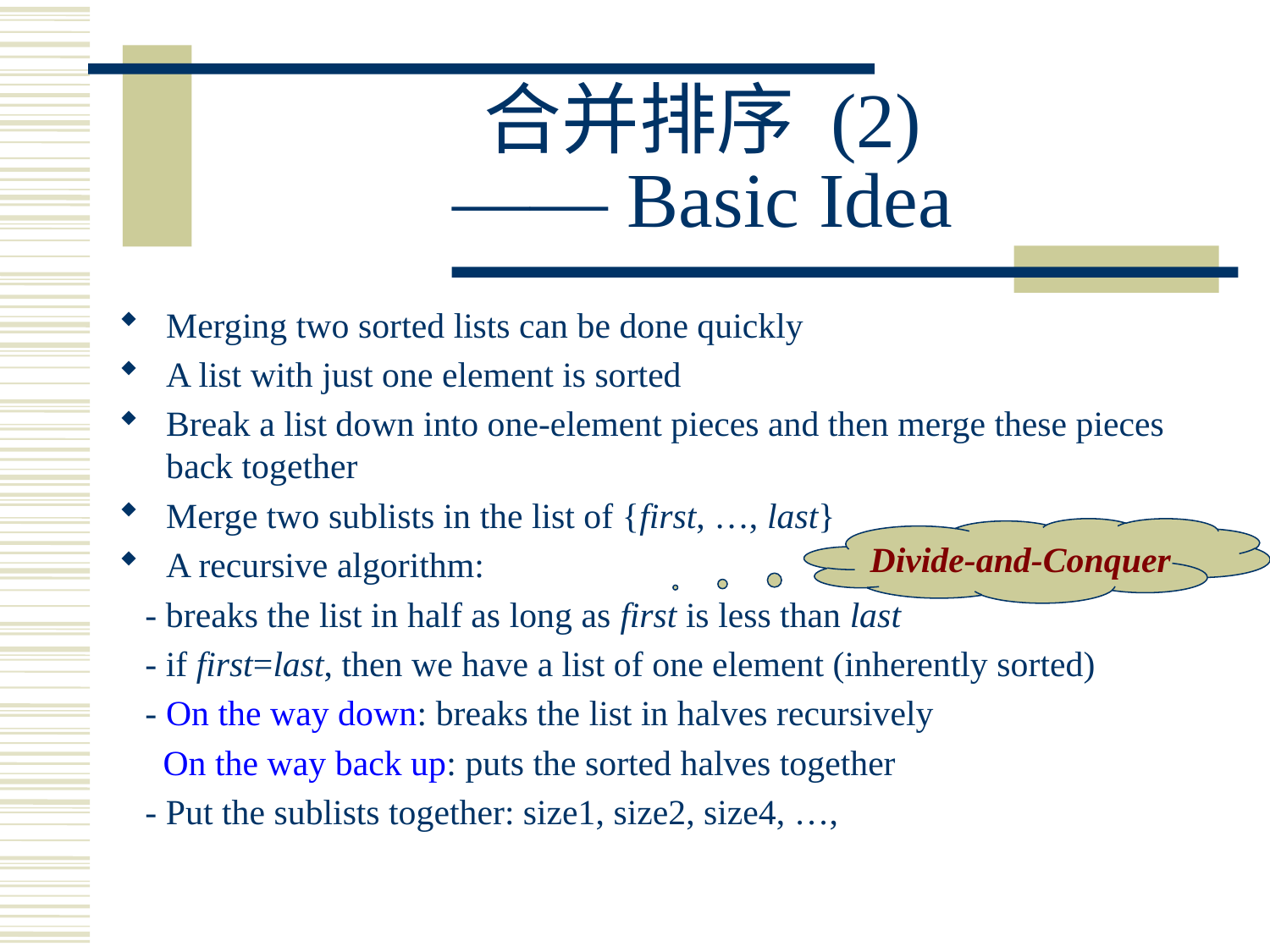

# 合并排序 (2) —— Basic Idea
Merging two sorted lists can be done quickly
A list with just one element is sorted
Break a list down into one-element pieces and then merge these pieces back together
Merge two sublists in the list of {first, …, last}
A recursive algorithm:
   - breaks the list in half as long as first is less than last
   - if first=last, then we have a list of one element (inherently sorted)
   - On the way down: breaks the list in halves recursively
     On the way back up: puts the sorted halves together
   - Put the sublists together: size1, size2, size4, …,

Divide-and-Conquer